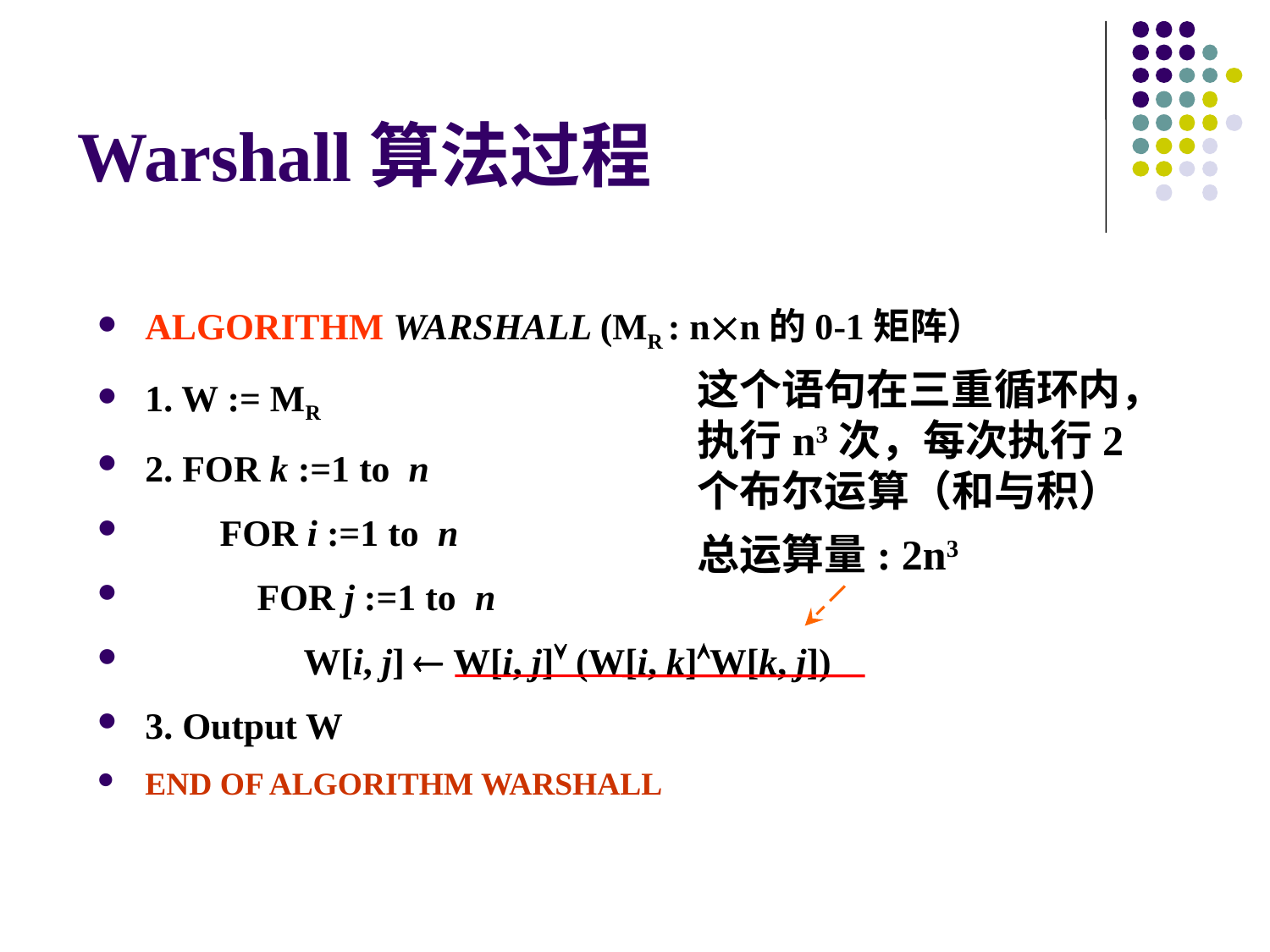

# Warshall算法过程
ALGORITHM WARSHALL (MR : n×n的0-1矩阵）
1. W := MR
2. FOR k :=1 to  n
        FOR i :=1 to  n
            FOR j :=1 to  n
                 W[i, j] ← W[i, j]∨ (W[i, k]∧W[k, j])
3. Output W
END OF ALGORITHM WARSHALL
这个语句在三重循环内，执行n3次，每次执行2个布尔运算（和与积）
总运算量: 2n3